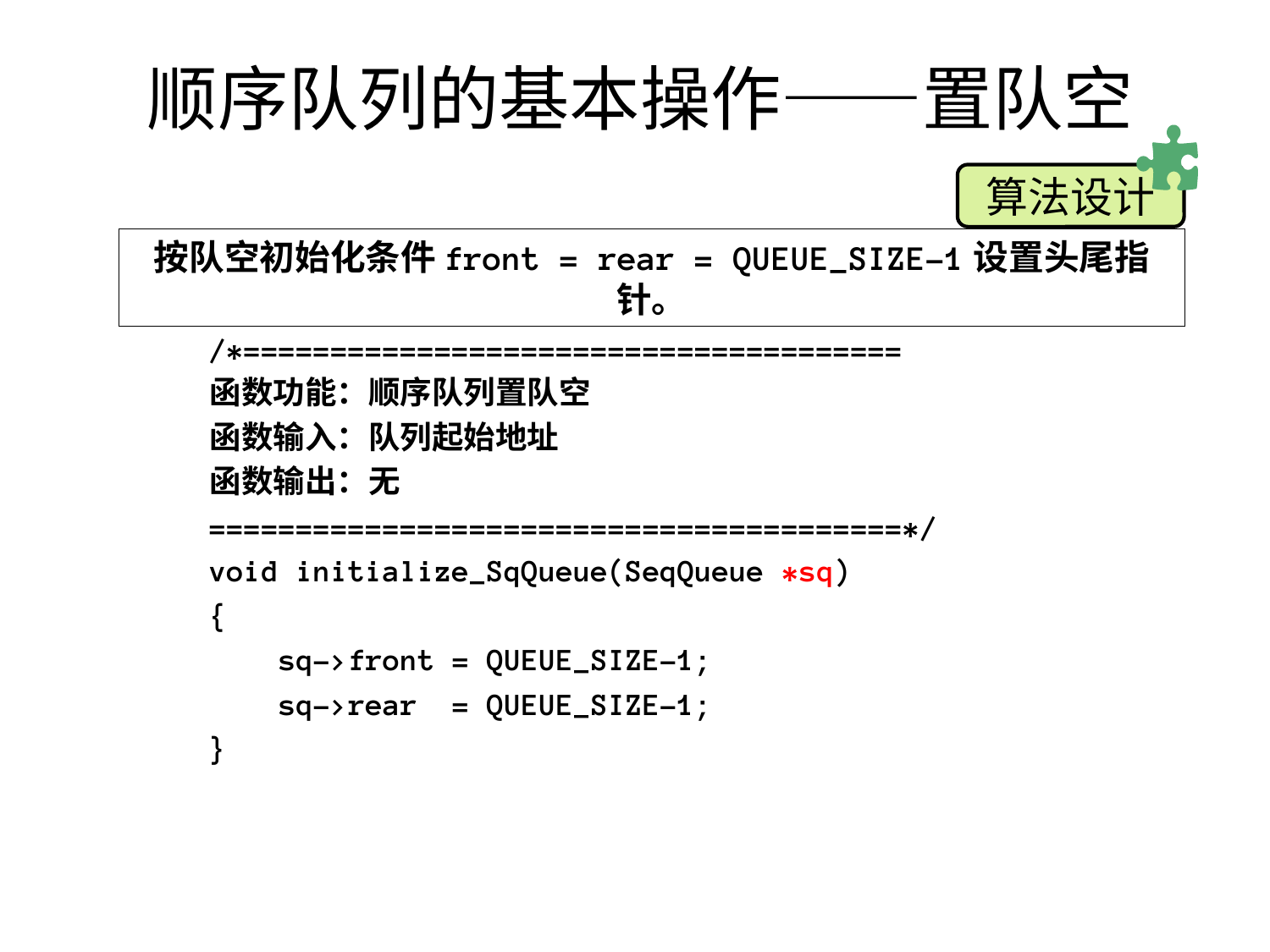

# 顺序队列的基本操作——置队空

算法设计
按队空初始化条件front = rear = QUEUE_SIZE-1设置头尾指针。
/*======================================
函数功能：顺序队列置队空
函数输入：队列起始地址
函数输出：无
========================================*/
void initialize_SqQueue(SeqQueue *sq)
{
    sq->front = QUEUE_SIZE-1;
    sq->rear  = QUEUE_SIZE-1;
}